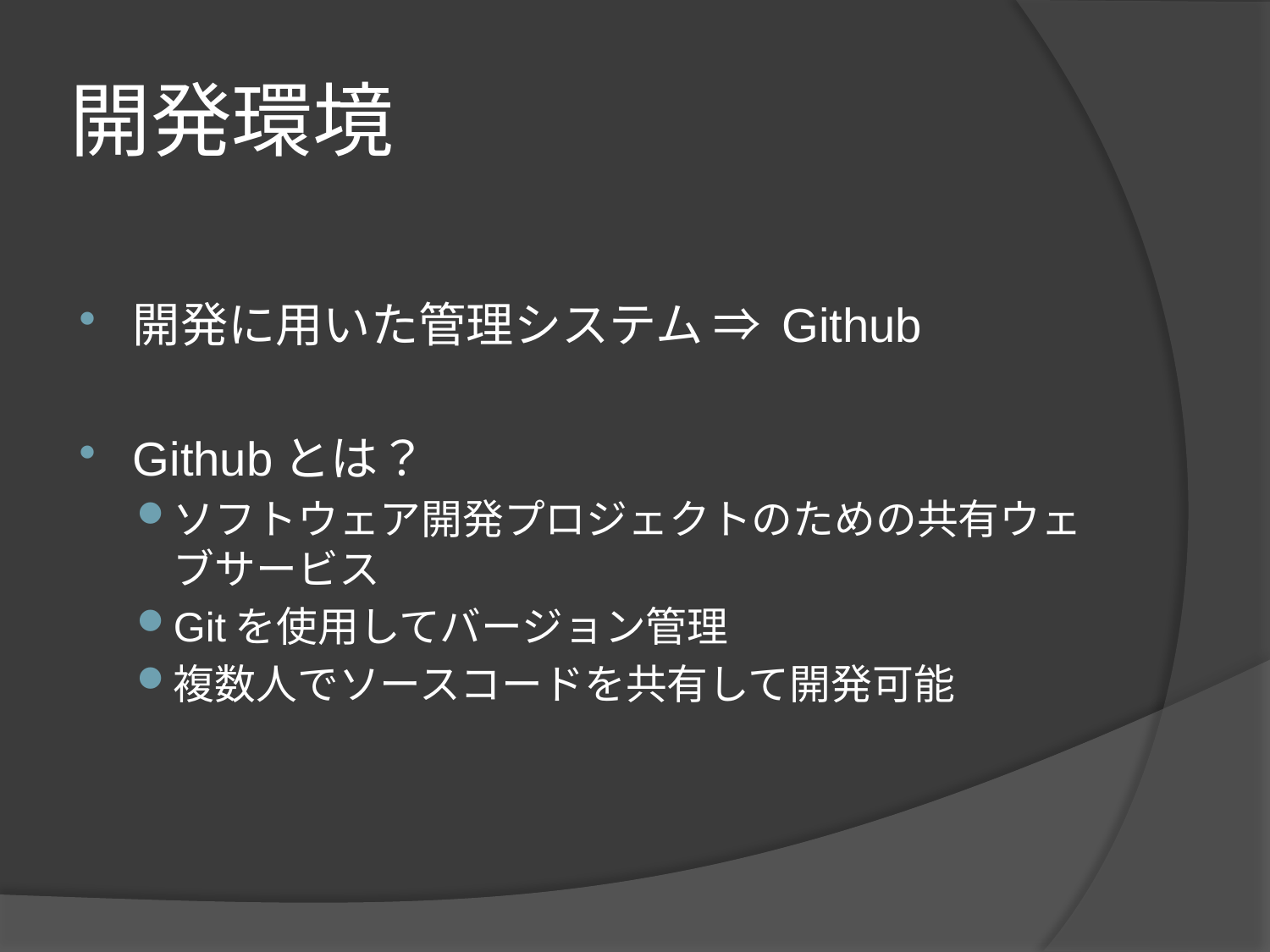

# 開発環境

開発に用いた管理システム ⇒ Github

Githubとは？
ソフトウェア開発プロジェクトのための共有ウェブサービス
Gitを使用してバージョン管理
複数人でソースコードを共有して開発可能